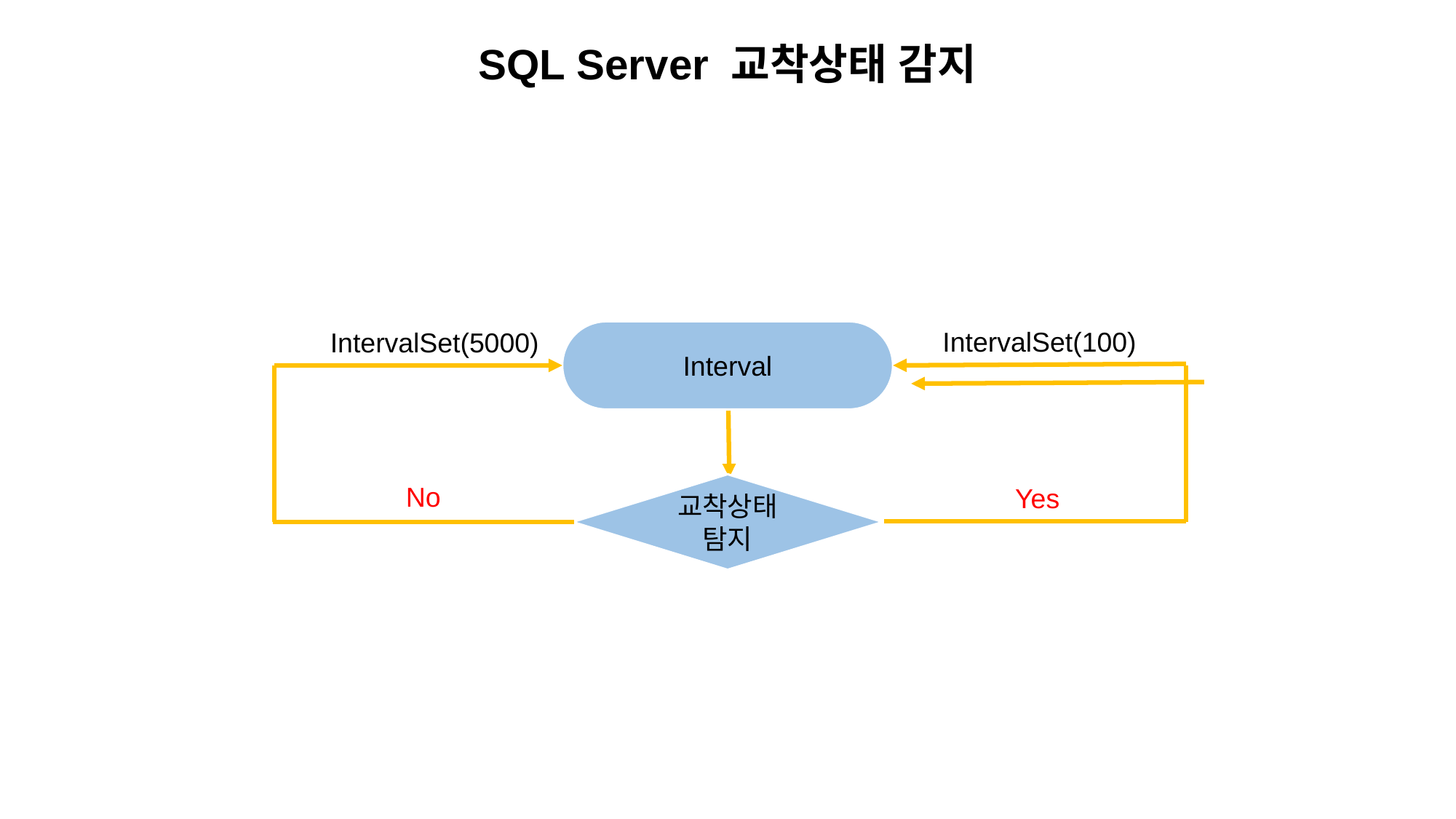

SQL Server 교착상태 감지
IntervalSet(100)
IntervalSet(5000)
Interval
No
교착상태 탐지
Yes